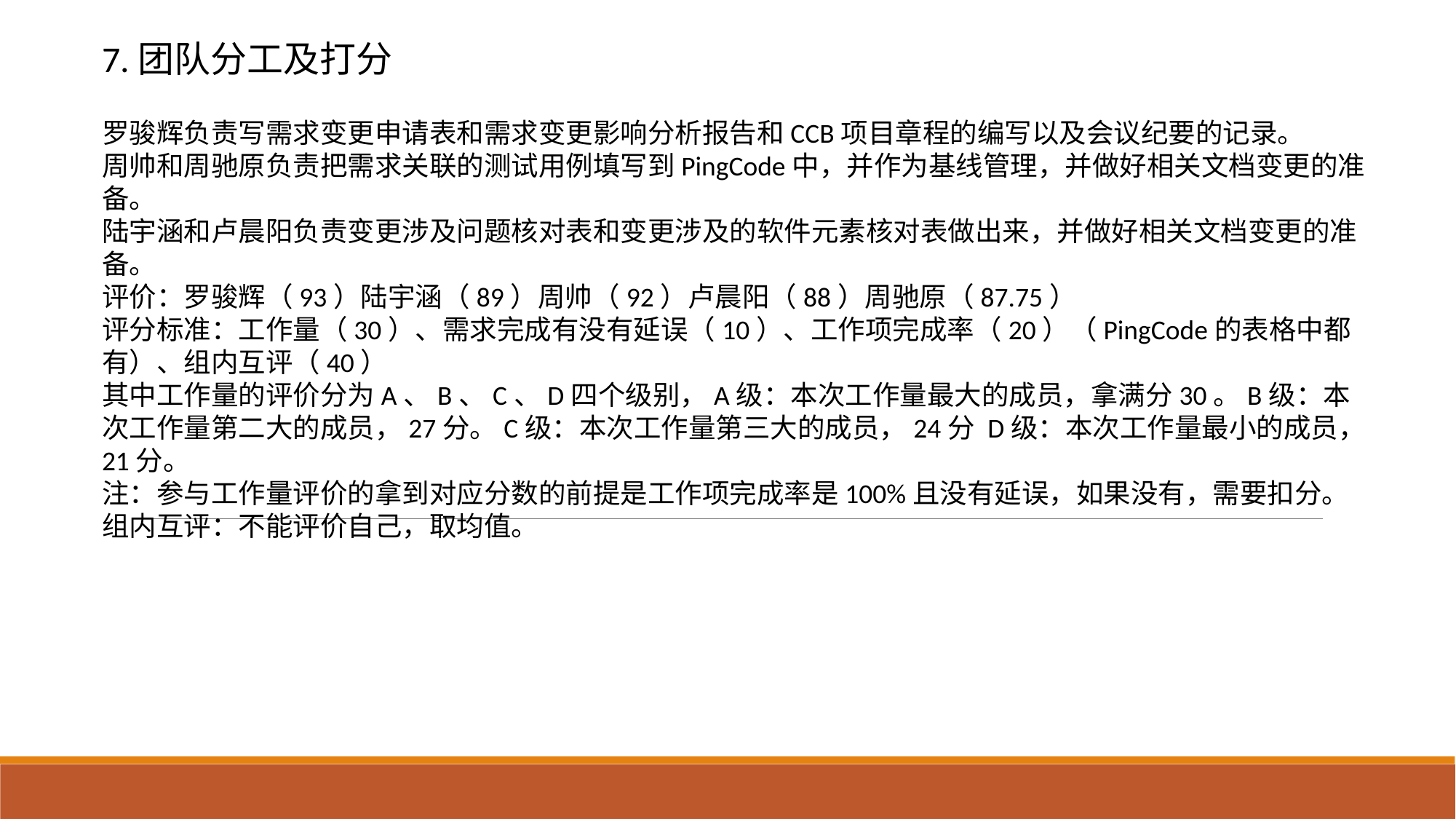

7.团队分工及打分
罗骏辉负责写需求变更申请表和需求变更影响分析报告和CCB项目章程的编写以及会议纪要的记录。
周帅和周驰原负责把需求关联的测试用例填写到PingCode中，并作为基线管理，并做好相关文档变更的准备。
陆宇涵和卢晨阳负责变更涉及问题核对表和变更涉及的软件元素核对表做出来，并做好相关文档变更的准备。
评价：罗骏辉（93）陆宇涵（89）周帅（92）卢晨阳（88）周驰原（87.75）
评分标准：工作量（30）、需求完成有没有延误（10）、工作项完成率（20）（PingCode的表格中都有）、组内互评（40）
其中工作量的评价分为A、B、C、D四个级别，A级：本次工作量最大的成员，拿满分30。B级：本次工作量第二大的成员，27分。C级：本次工作量第三大的成员，24分 D级：本次工作量最小的成员，21分。
注：参与工作量评价的拿到对应分数的前提是工作项完成率是100%且没有延误，如果没有，需要扣分。
组内互评：不能评价自己，取均值。